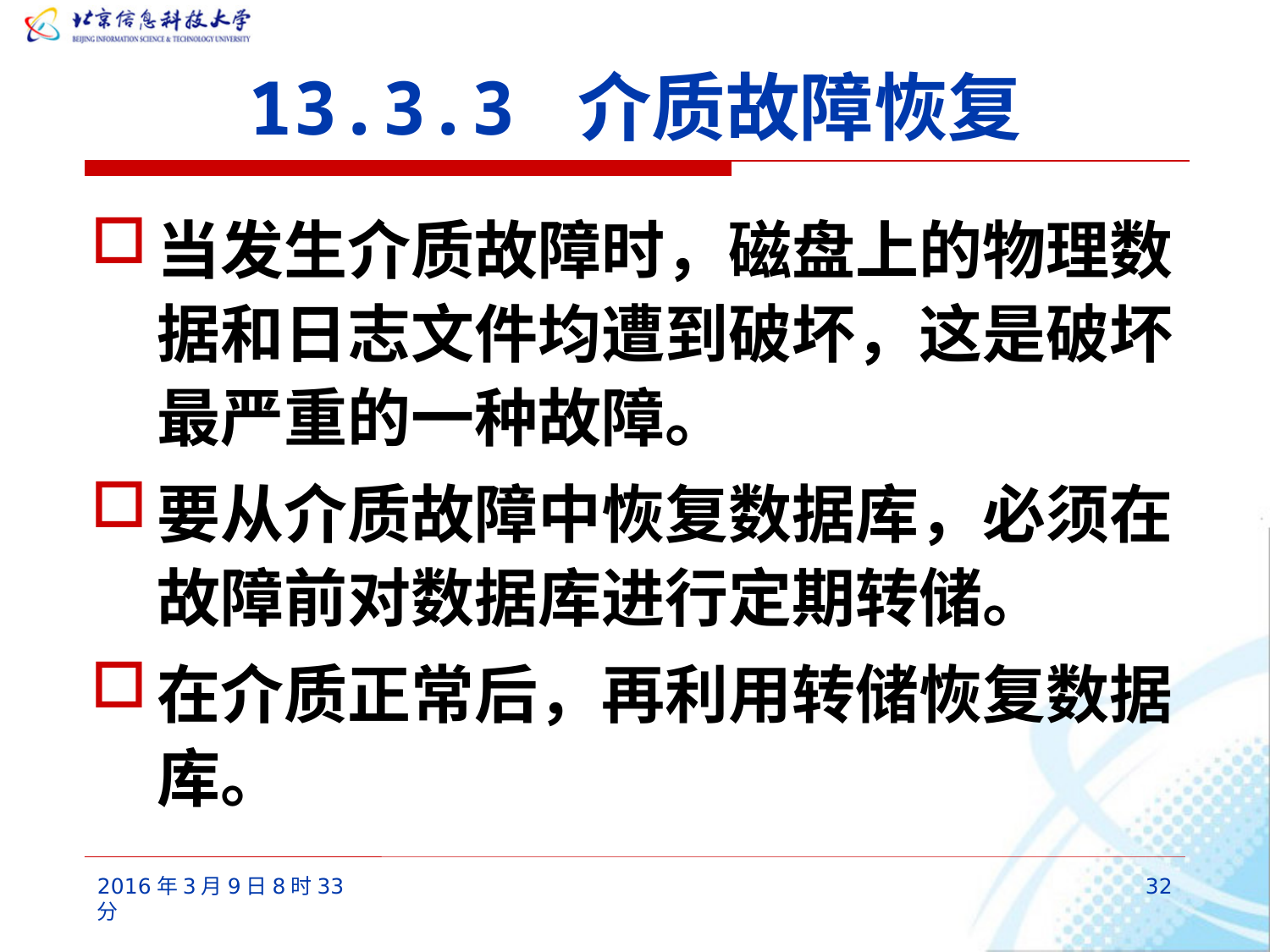

# 13.3.3 介质故障恢复
当发生介质故障时，磁盘上的物理数据和日志文件均遭到破坏，这是破坏最严重的一种故障。
要从介质故障中恢复数据库，必须在故障前对数据库进行定期转储。
在介质正常后，再利用转储恢复数据库。

2016年3月9日8时33分
32